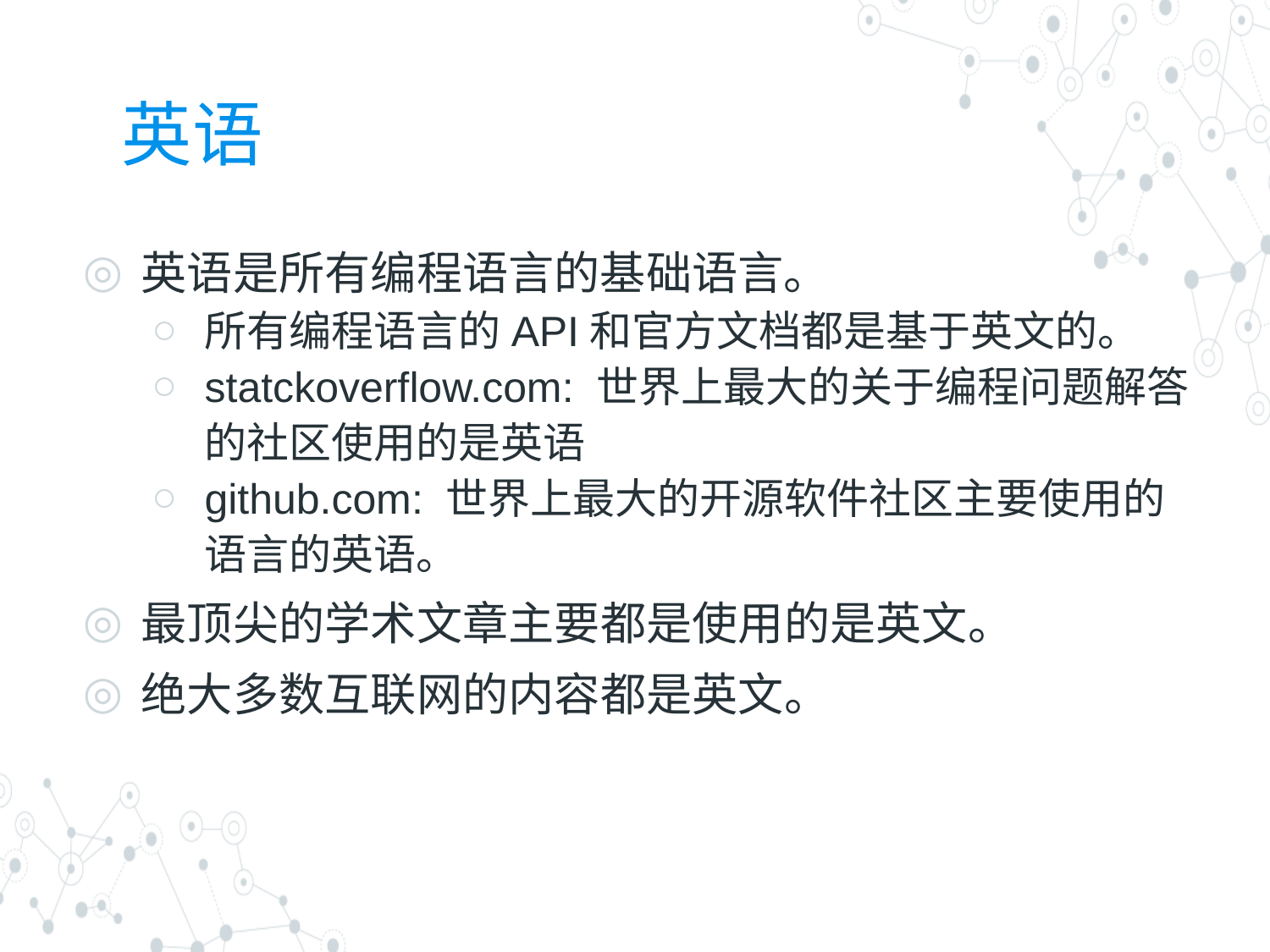

# 英语
英语是所有编程语言的基础语言。
所有编程语言的API和官方文档都是基于英文的。
statckoverflow.com: 世界上最大的关于编程问题解答的社区使用的是英语
github.com: 世界上最大的开源软件社区主要使用的语言的英语。
最顶尖的学术文章主要都是使用的是英文。
绝大多数互联网的内容都是英文。